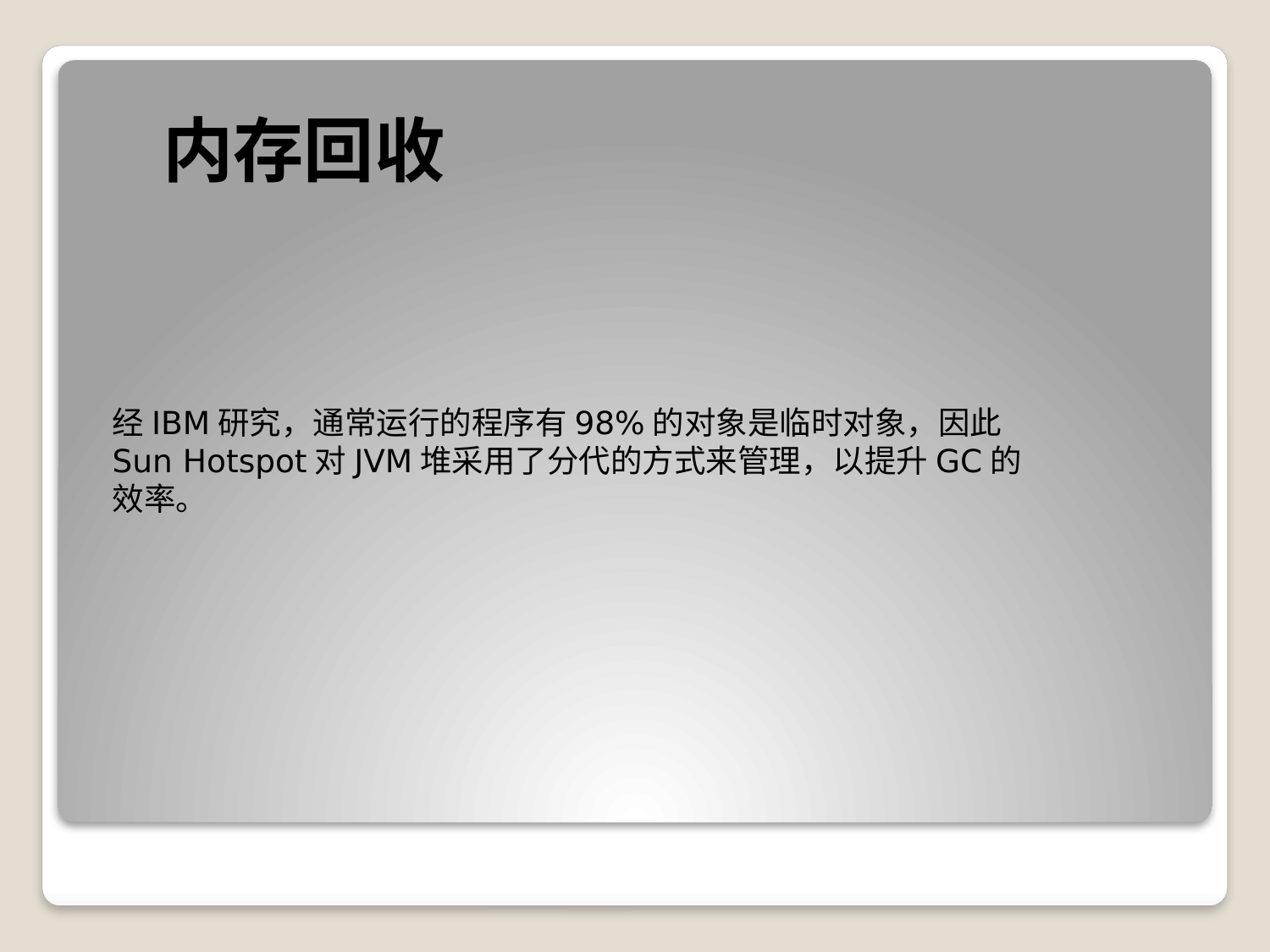

内存回收
经IBM研究，通常运行的程序有98%的对象是临时对象，因此
Sun Hotspot对JVM堆采用了分代的方式来管理，以提升GC的
效率。